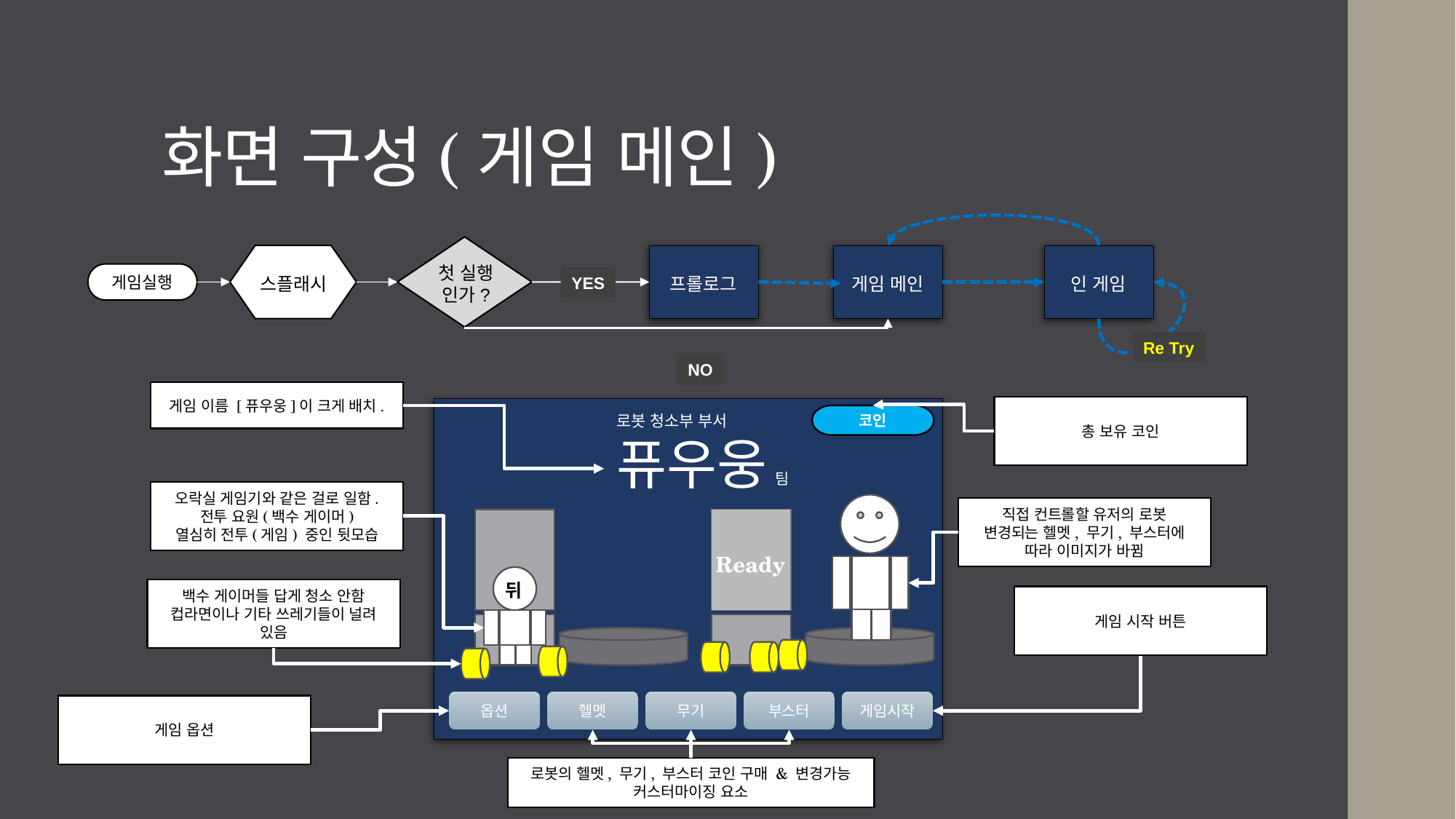

# 화면 구성(게임 메인)

스플래시

프롤로그

게임 메인

인 게임
첫 실행
인가?
게임실행
YES
Re Try
NO
게임 이름 [퓨우웅]이 크게 배치.
총 보유 코인

로봇 청소부 부서
퓨우웅 팀
코인

Ready

뒤

옵션
헬멧
무기
부스터
게임시작
오락실 게임기와 같은 걸로 일함.
전투 요원(백수 게이머)
열심히 전투(게임) 중인 뒷모습
직접 컨트롤할 유저의 로봇
변경되는 헬멧, 무기, 부스터에 따라 이미지가 바뀜
백수 게이머들 답게 청소 안함
컵라면이나 기타 쓰레기들이 널려 있음
게임 시작 버튼
게임 옵션
로봇의 헬멧, 무기, 부스터 코인 구매 & 변경가능
커스터마이징 요소